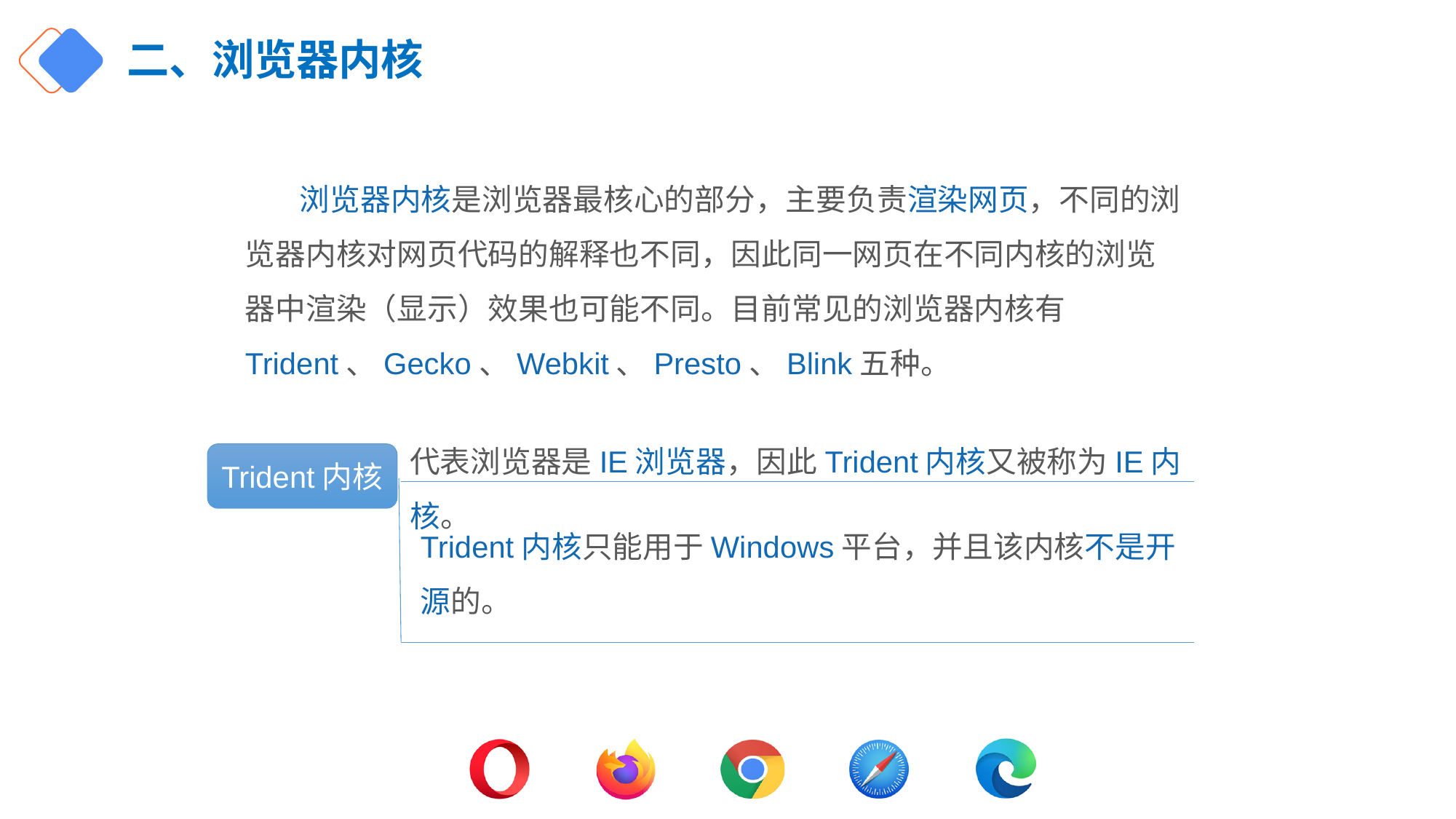

# 二、浏览器内核
浏览器内核是浏览器最核心的部分，主要负责渲染网页，不同的浏览器内核对网页代码的解释也不同，因此同一网页在不同内核的浏览器中渲染（显示）效果也可能不同。目前常见的浏览器内核有Trident、Gecko、Webkit、Presto、Blink五种。
代表浏览器是IE浏览器，因此Trident内核又被称为IE内核。
Trident内核
Trident内核只能用于Windows平台，并且该内核不是开源的。